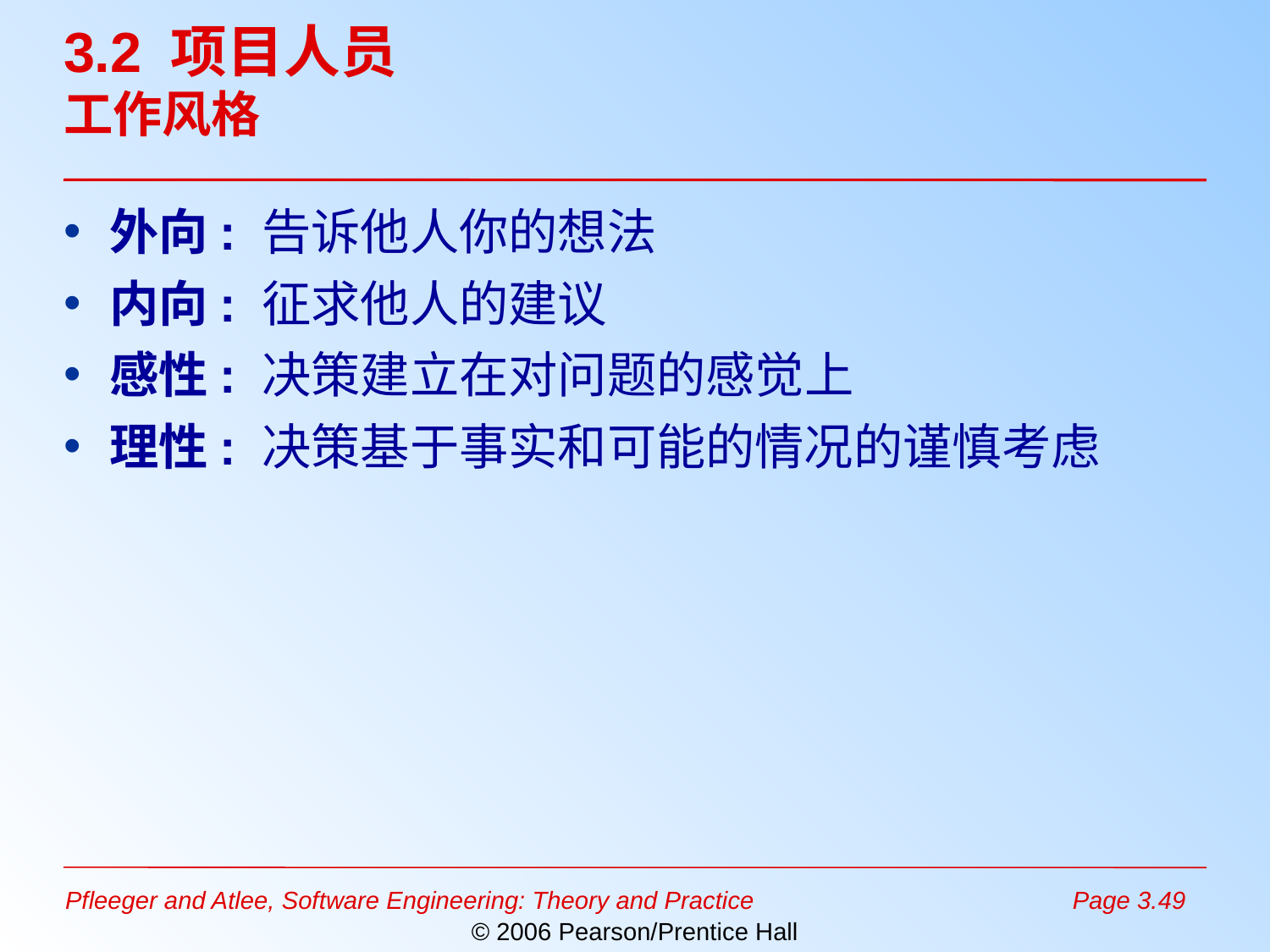

# 3.2 项目人员 工作风格
外向: 告诉他人你的想法
内向: 征求他人的建议
感性: 决策建立在对问题的感觉上
理性: 决策基于事实和可能的情况的谨慎考虑